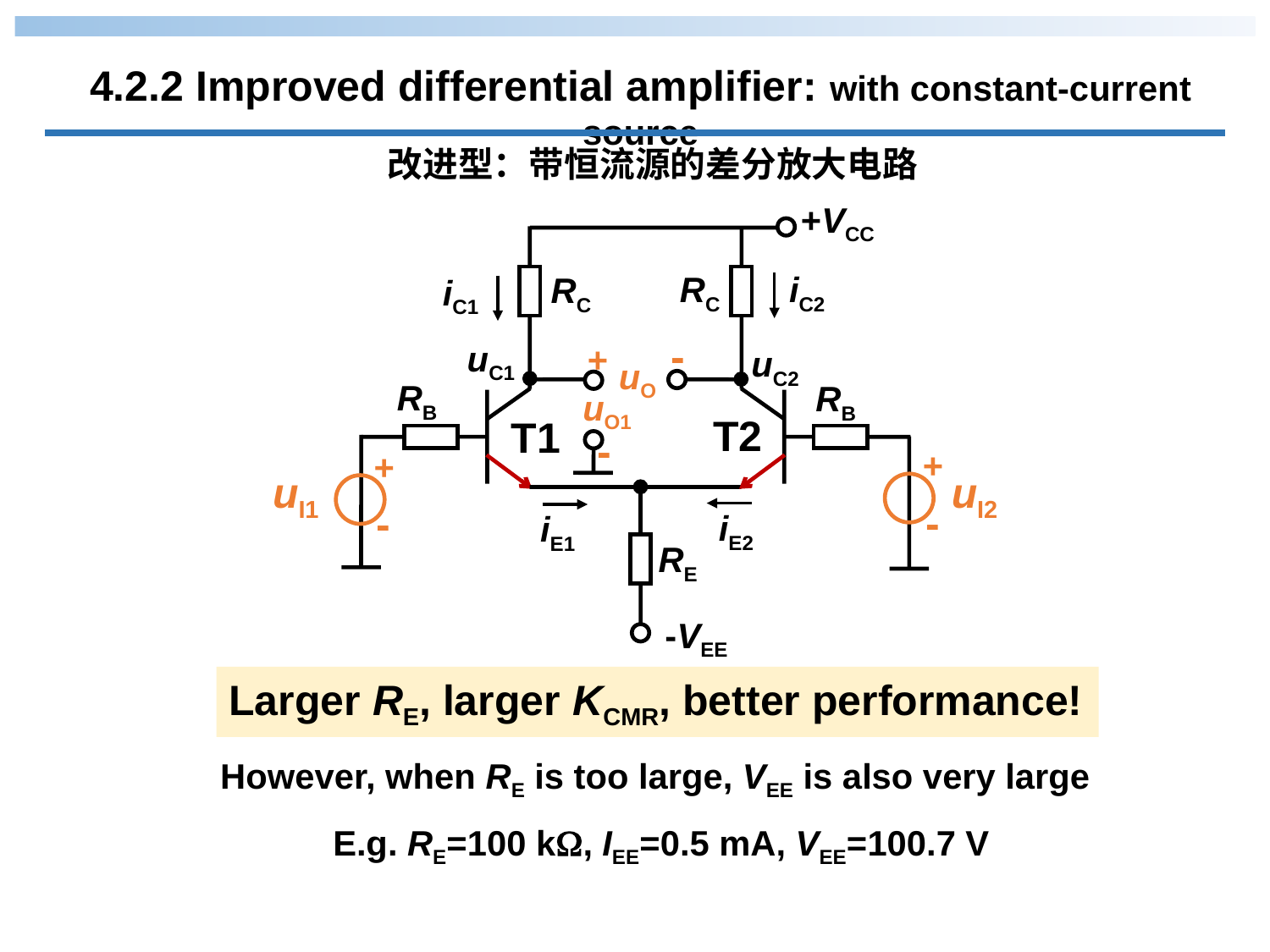

4.2.2 Improved differential amplifier: with constant-current source

改进型：带恒流源的差分放大电路
+VCC

RC

RB

RE

RC

RB

uO
uI1
-
+

T2
T1

+
+
uI2

-
-

-VEE

iC2
iC1
iE2
iE1
uC1
uC2

uO1
-

Larger RE, larger KCMR, better performance!
However, when RE is too large, VEE is also very large
E.g. RE=100 kΩ, IEE=0.5 mA, VEE=100.7 V